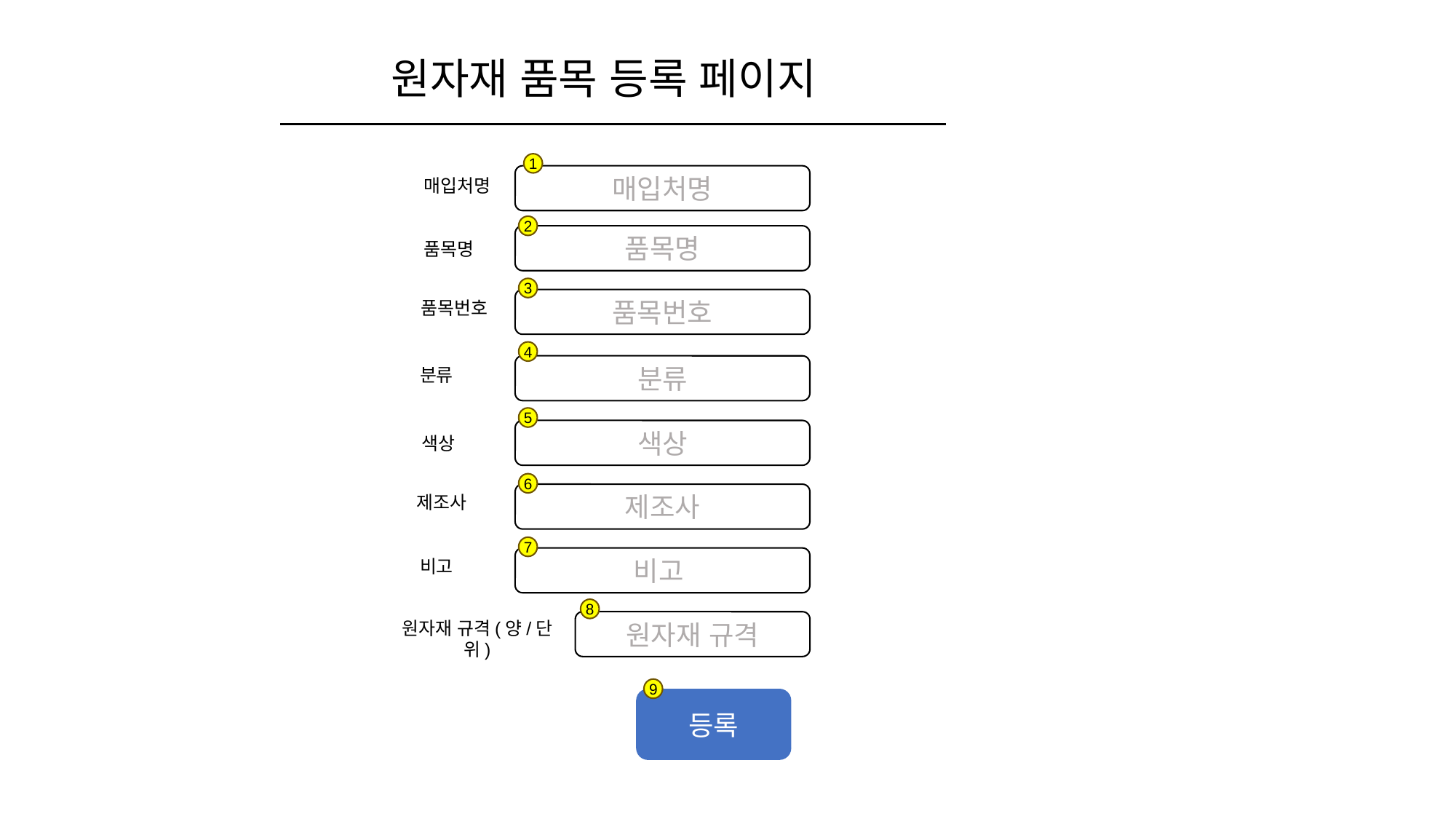

원자재 품목 등록 페이지
1
매입처명
매입처명
2
품목명
품목명
3
품목번호
품목번호
4
분류
분류
5
색상
색상
6
제조사
제조사
7
비고
비고
8
원자재 규격
원자재 규격(양/단위)
9
등록